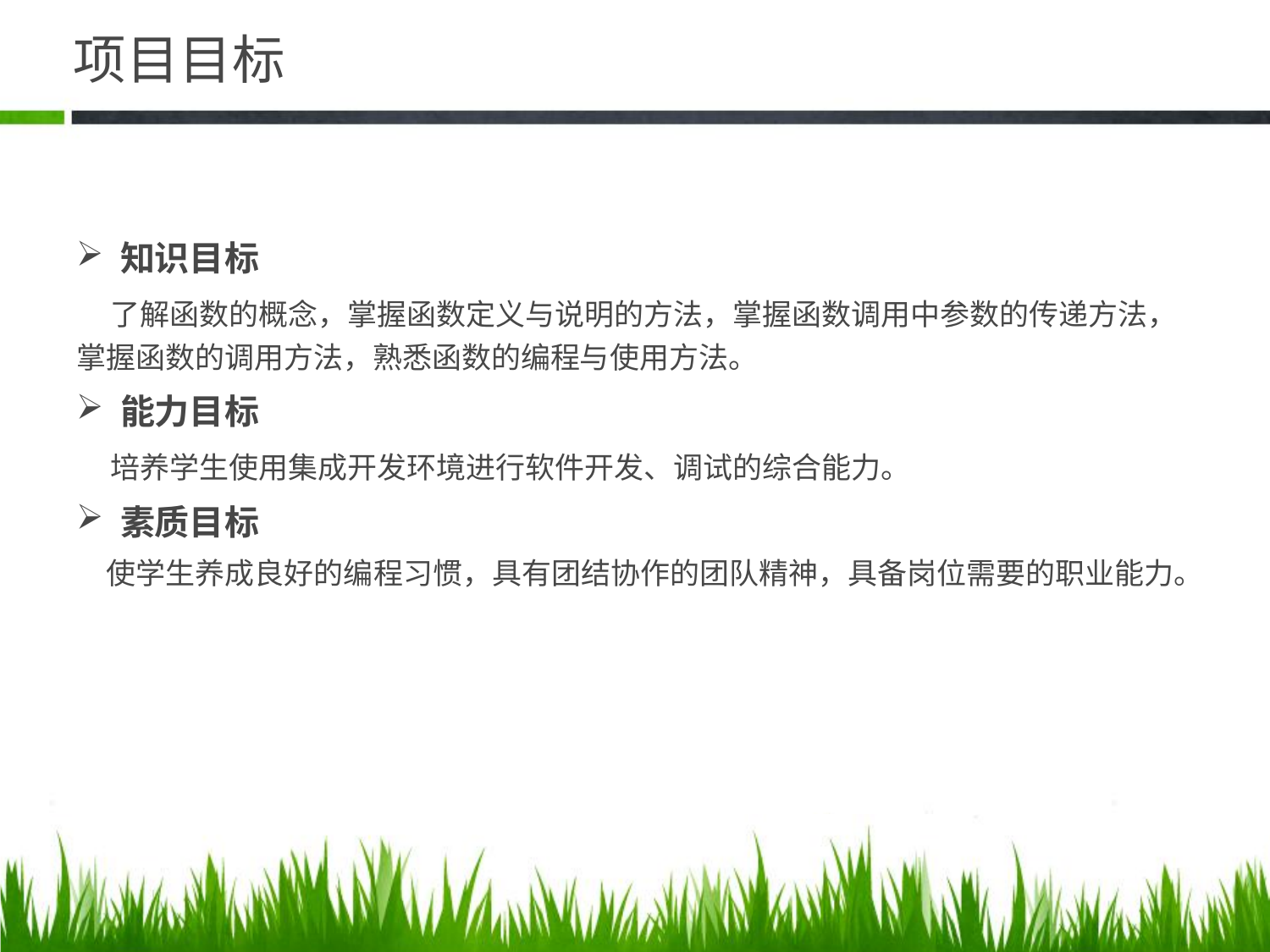

# 项目目标
知识目标
    了解函数的概念，掌握函数定义与说明的方法，掌握函数调用中参数的传递方法，掌握函数的调用方法，熟悉函数的编程与使用方法。
能力目标
    培养学生使用集成开发环境进行软件开发、调试的综合能力。
素质目标
    使学生养成良好的编程习惯，具有团结协作的团队精神，具备岗位需要的职业能力。